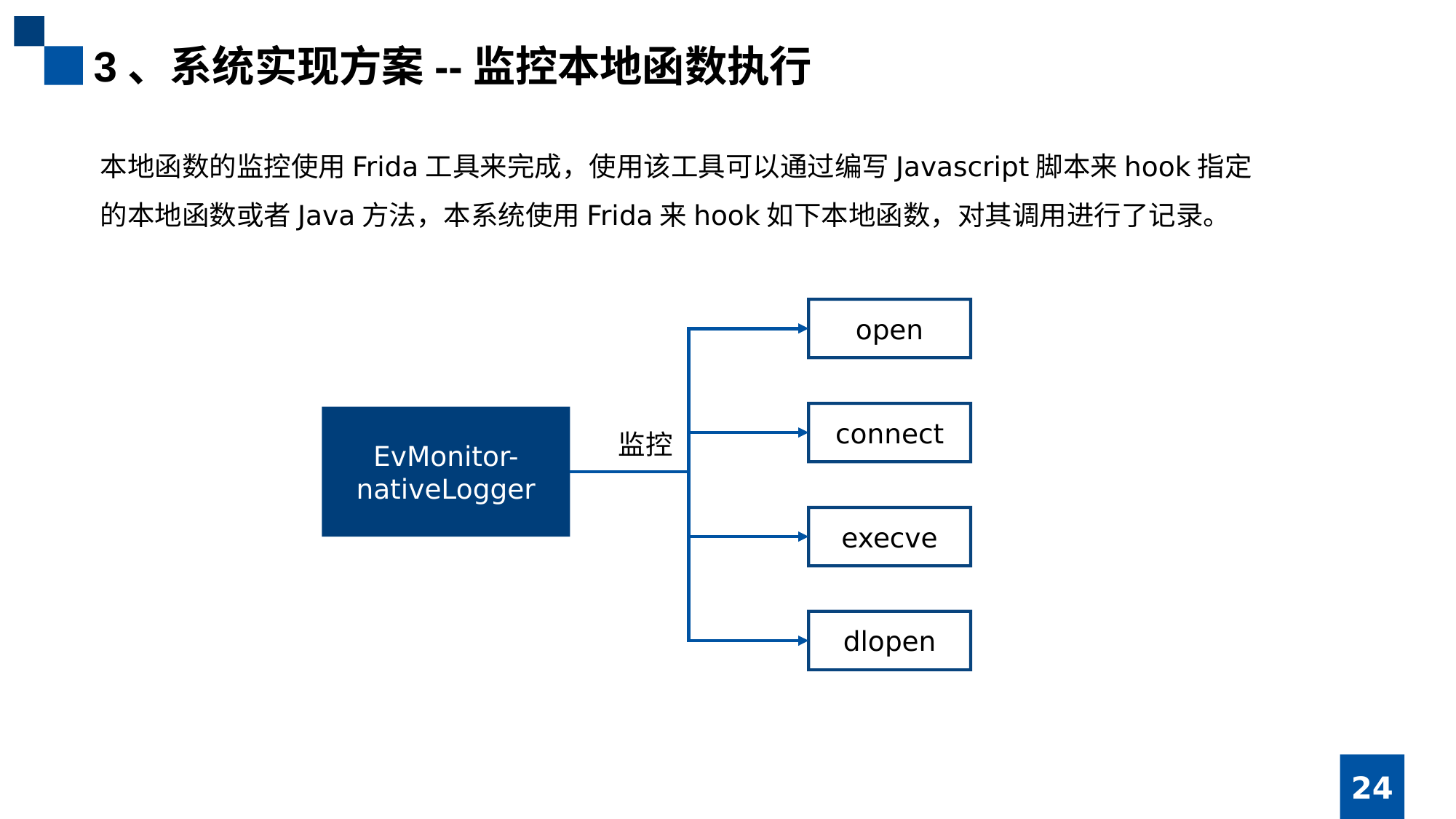

3、系统实现方案--监控本地函数执行
本地函数的监控使用Frida工具来完成，使用该工具可以通过编写Javascript脚本来hook指定的本地函数或者Java方法，本系统使用Frida来hook如下本地函数，对其调用进行了记录。
open
connect
EvMonitor-nativeLogger
监控
execve
dlopen
24